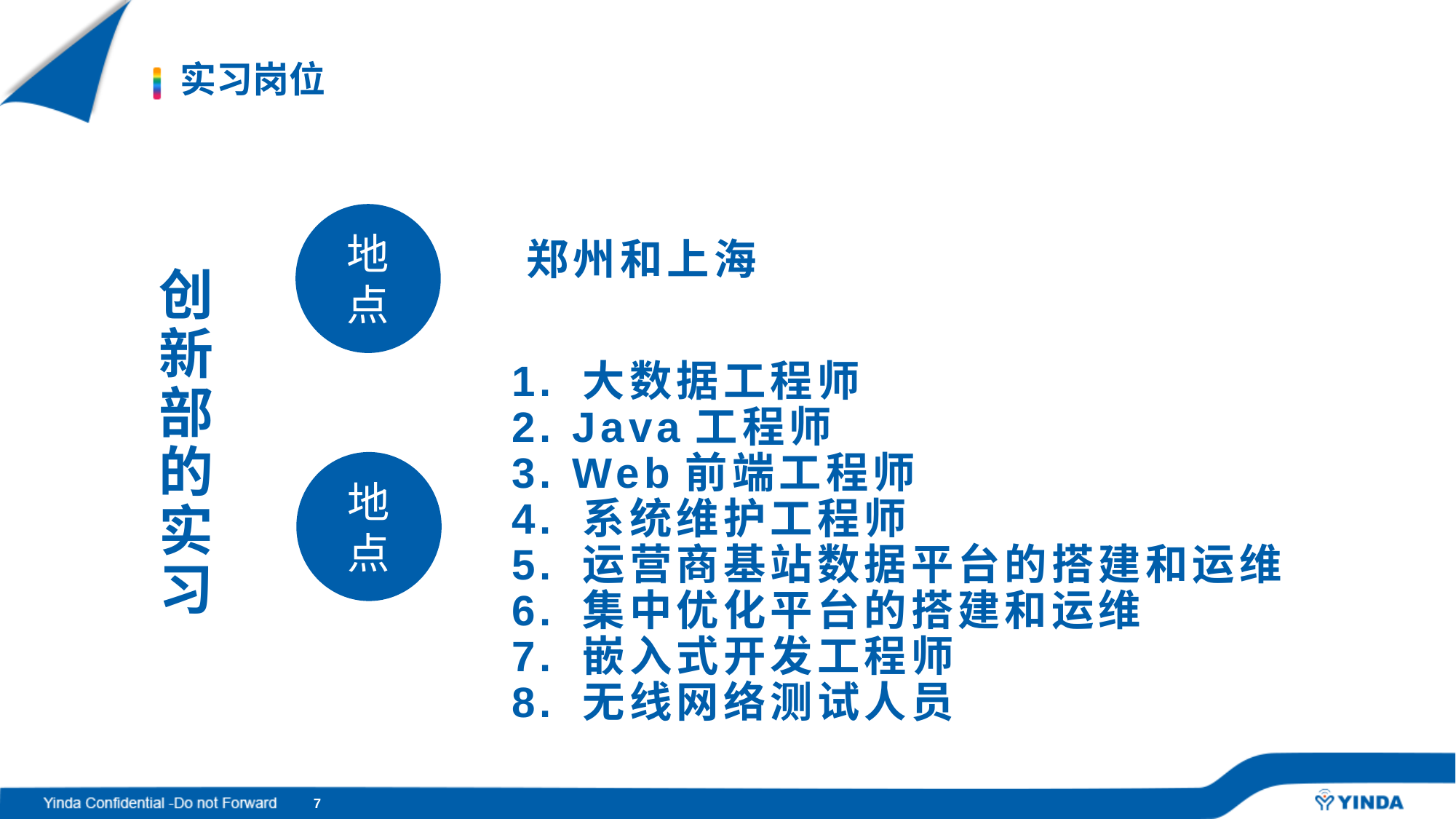

# 实习岗位
地点
创新部的
实
习
郑州和上海
1. 大数据工程师
2. Java工程师
3. Web前端工程师
4. 系统维护工程师
5. 运营商基站数据平台的搭建和运维
6. 集中优化平台的搭建和运维
7. 嵌入式开发工程师
8. 无线网络测试人员
地点
7